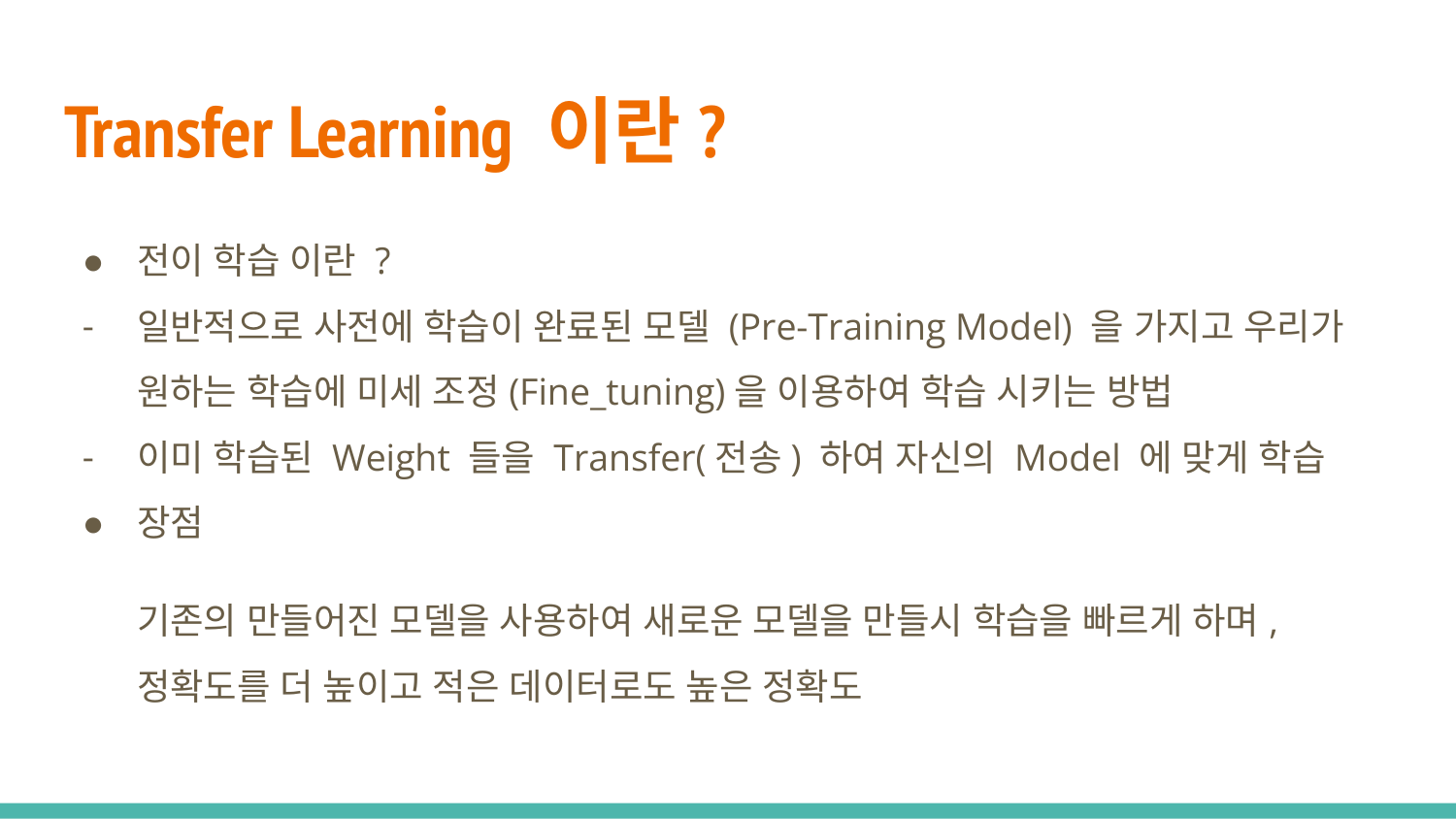

# Transfer Learning 이란?
전이 학습 이란 ?
일반적으로 사전에 학습이 완료된 모델 (Pre-Training Model) 을 가지고 우리가 원하는 학습에 미세 조정(Fine_tuning)을 이용하여 학습 시키는 방법
이미 학습된 Weight 들을 Transfer(전송) 하여 자신의 Model 에 맞게 학습
장점
기존의 만들어진 모델을 사용하여 새로운 모델을 만들시 학습을 빠르게 하며, 정확도를 더 높이고 적은 데이터로도 높은 정확도